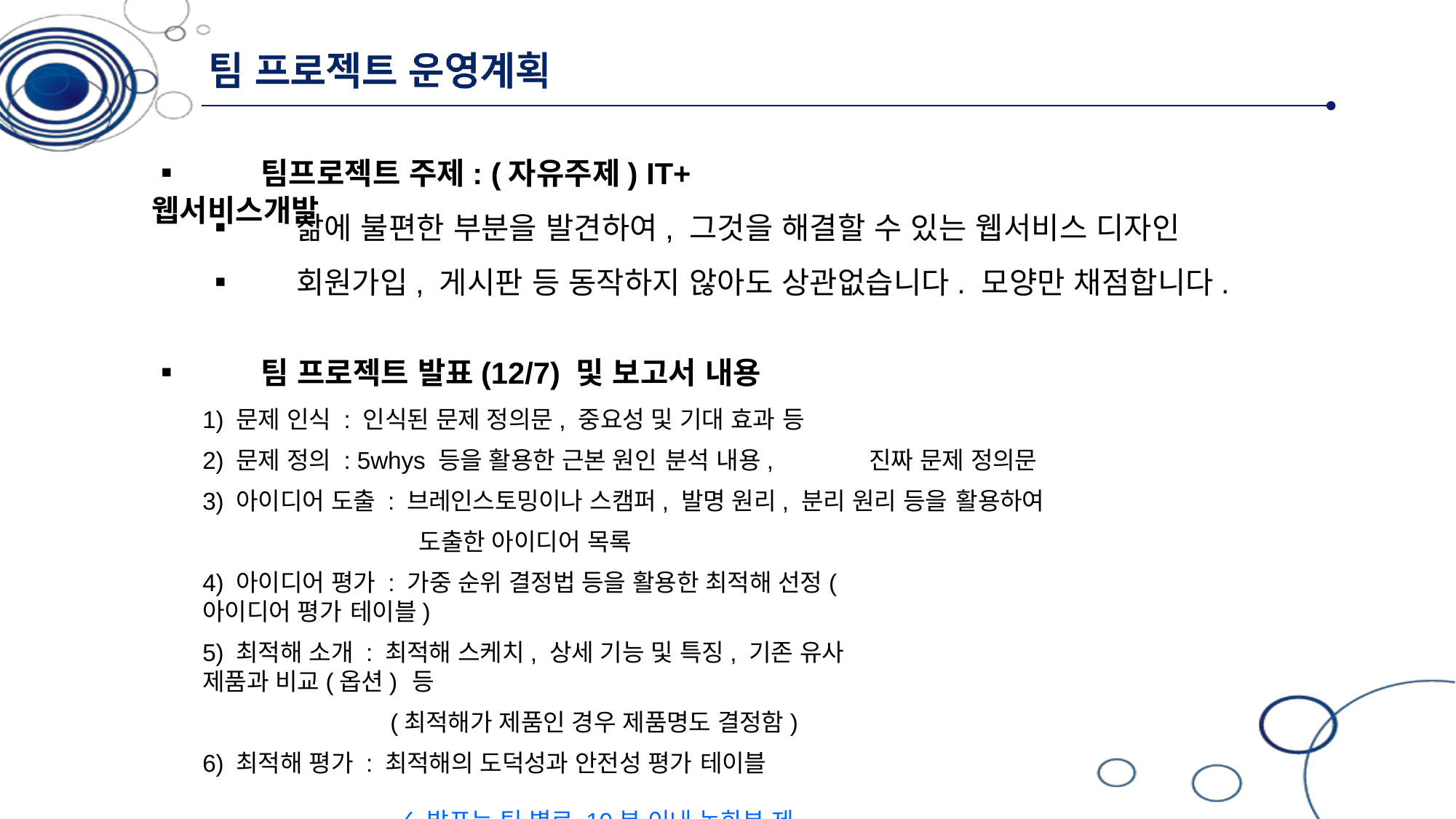

# ▪	팀프로젝트 주제: (자유주제) IT+웹서비스개발
▪	삶에 불편한 부분을 발견하여, 그것을 해결할 수 있는 웹서비스 디자인
▪	회원가입, 게시판 등 동작하지 않아도 상관없습니다. 모양만 채점합니다.

▪	팀 프로젝트 발표(12/7) 및 보고서 내용
1) 문제 인식 : 인식된 문제 정의문, 중요성 및 기대 효과 등
2) 문제 정의 : 5whys 등을 활용한 근본 원인 분석 내용,	진짜 문제 정의문
3) 아이디어 도출 : 브레인스토밍이나 스캠퍼, 발명 원리, 분리 원리 등을 활용하여
도출한 아이디어 목록
4) 아이디어 평가 : 가중 순위 결정법 등을 활용한 최적해 선정(아이디어 평가 테이블)
5) 최적해 소개 : 최적해 스케치, 상세 기능 및 특징, 기존 유사 제품과 비교(옵션) 등
(최적해가 제품인 경우 제품명도 결정함)  6) 최적해 평가 : 최적해의 도덕성과 안전성 평가 테이블

✓	발표는 팀 별로 10분 이내 녹화본 제출, 최종 보고서는 발표 내용보다 자세한 내용 포함